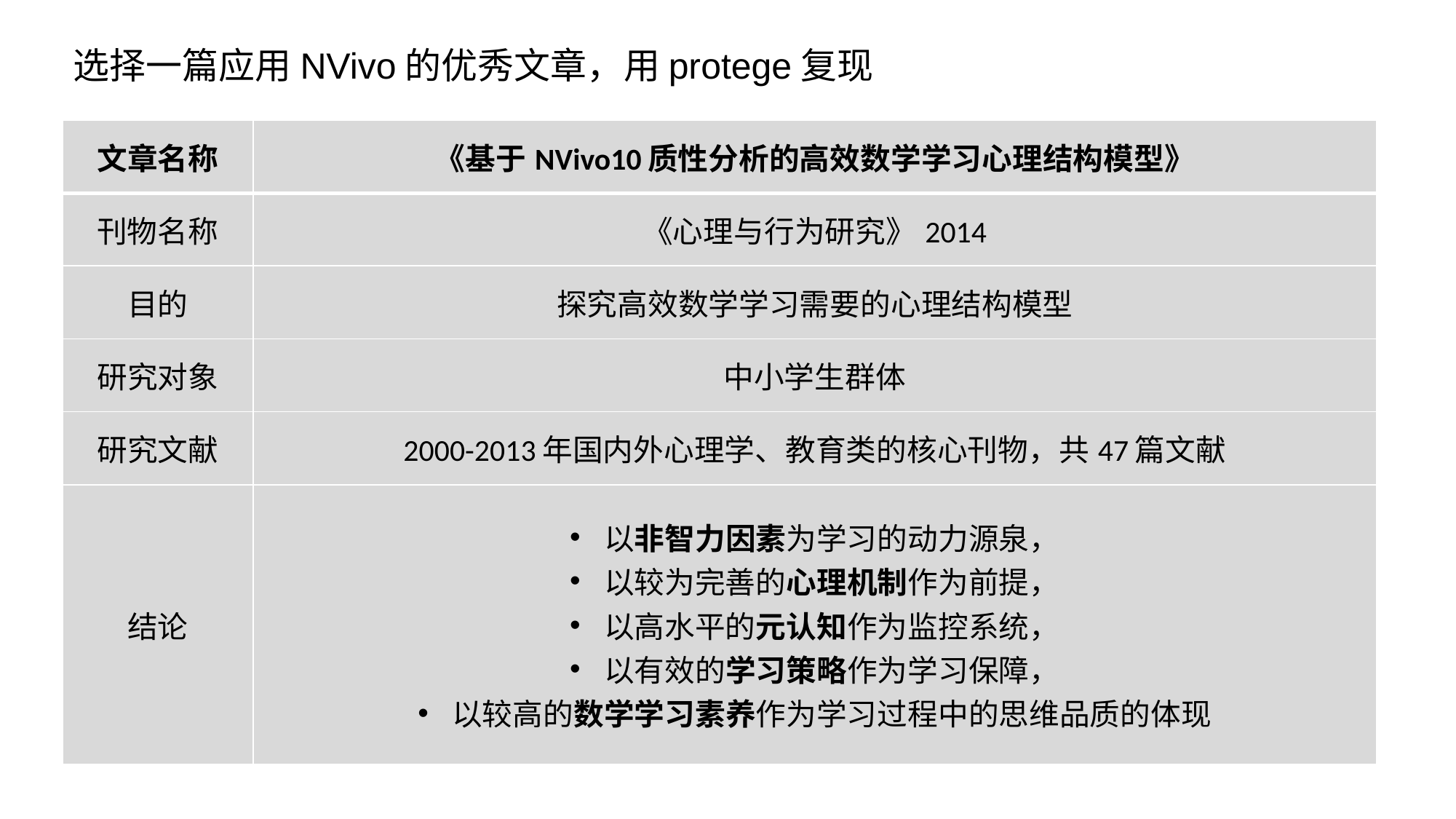

选择一篇应用NVivo的优秀文章，用protege复现
| 文章名称 | 《基于NVivo10质性分析的高效数学学习心理结构模型》 |
| --- | --- |
| 刊物名称 | 《心理与行为研究》2014 |
| 目的 | 探究高效数学学习需要的心理结构模型 |
| 研究对象 | 中小学生群体 |
| 研究文献 | 2000-2013年国内外心理学、教育类的核心刊物，共47篇文献 |
| 结论 | 以非智力因素为学习的动力源泉， 以较为完善的心理机制作为前提， 以高水平的元认知作为监控系统， 以有效的学习策略作为学习保障， 以较高的数学学习素养作为学习过程中的思维品质的体现 |